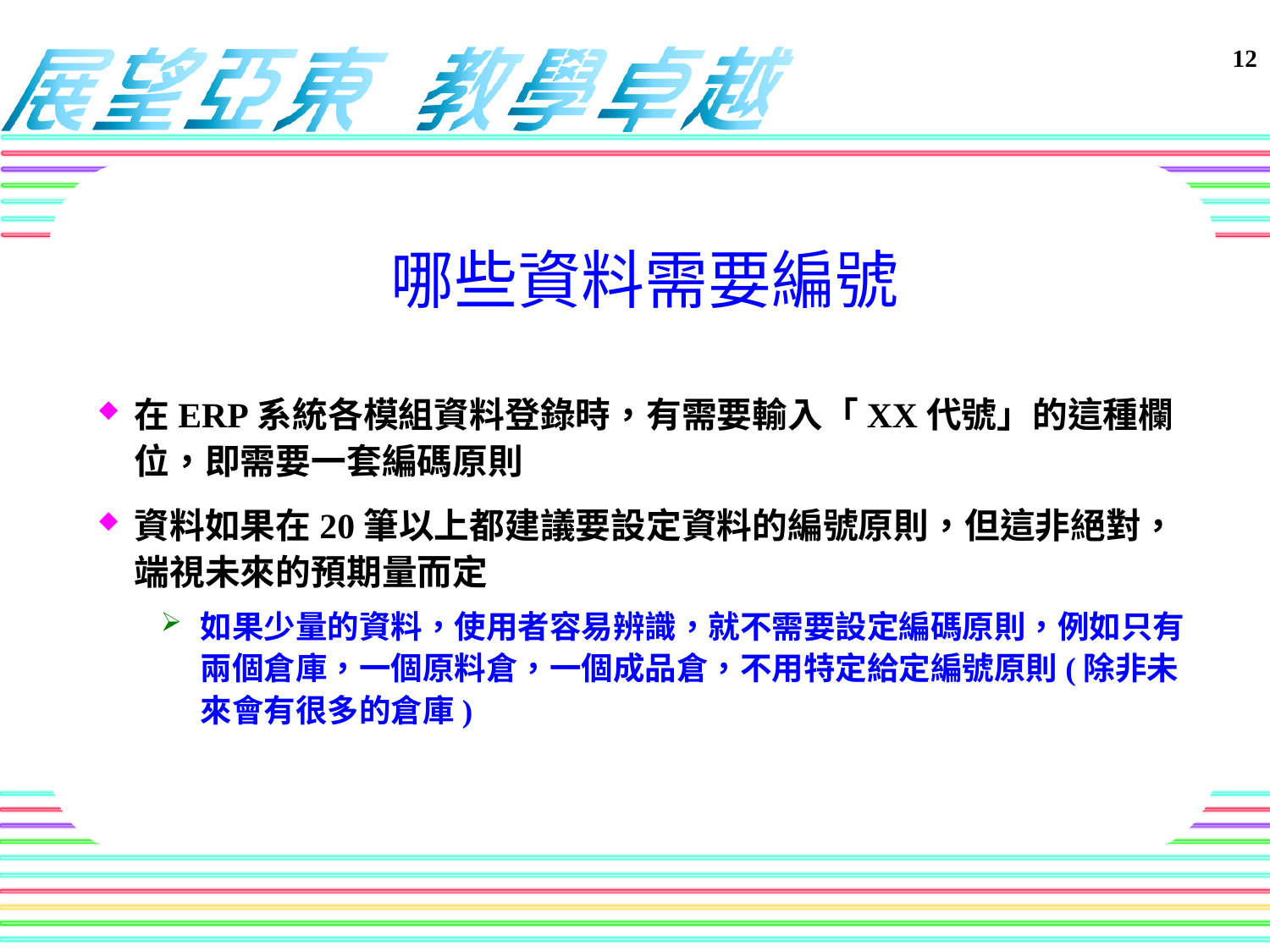

哪些資料需要編號
在ERP系統各模組資料登錄時，有需要輸入「XX代號」的這種欄位，即需要一套編碼原則
資料如果在20筆以上都建議要設定資料的編號原則，但這非絕對，端視未來的預期量而定
如果少量的資料，使用者容易辨識，就不需要設定編碼原則，例如只有兩個倉庫，一個原料倉，一個成品倉，不用特定給定編號原則(除非未來會有很多的倉庫)